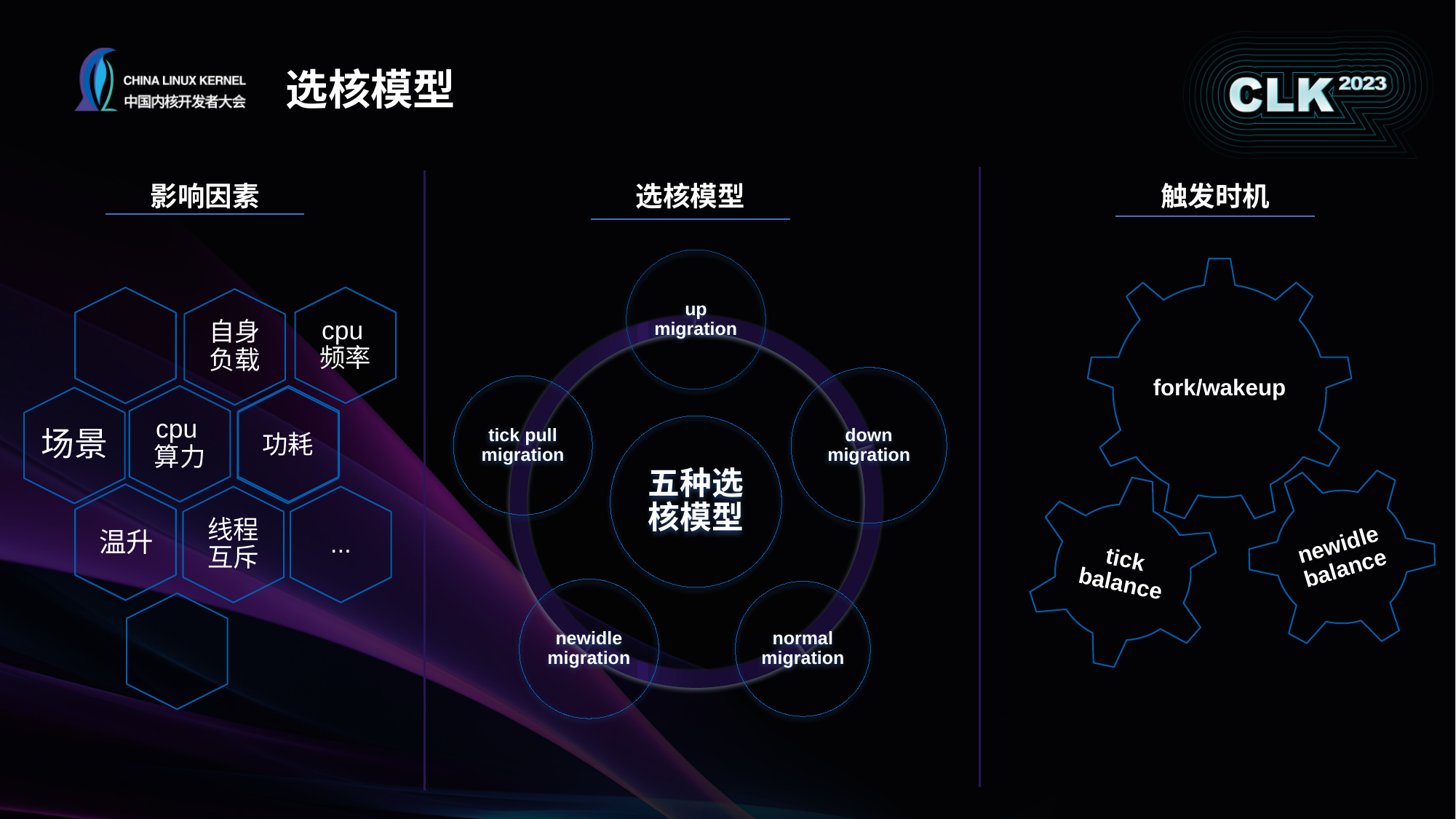

选核模型
影响因素
选核模型
触发时机
fork/wakeup
newidle balance
tick balance
五种选核模型
up migration
down migration
normal migration
newidle migration
tick pull migration
cpu频率

自身负载

cpu算力

功耗
场景

线程互斥
...

温升